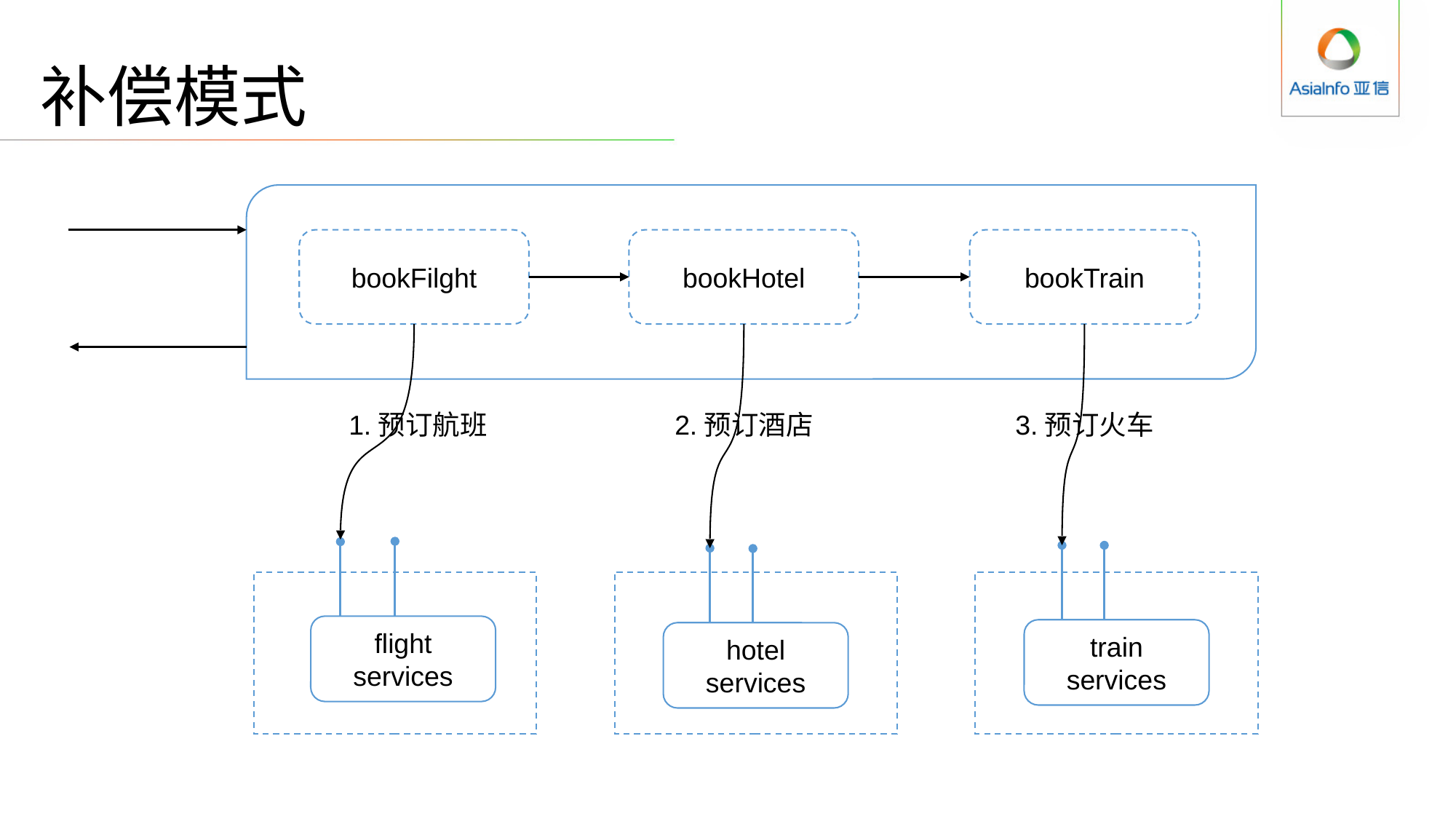

# 补偿模式

bookFilght
bookHotel
bookTrain
1.预订航班
2.预订酒店
3.预订火车

flight
services
train
services
hotel
services